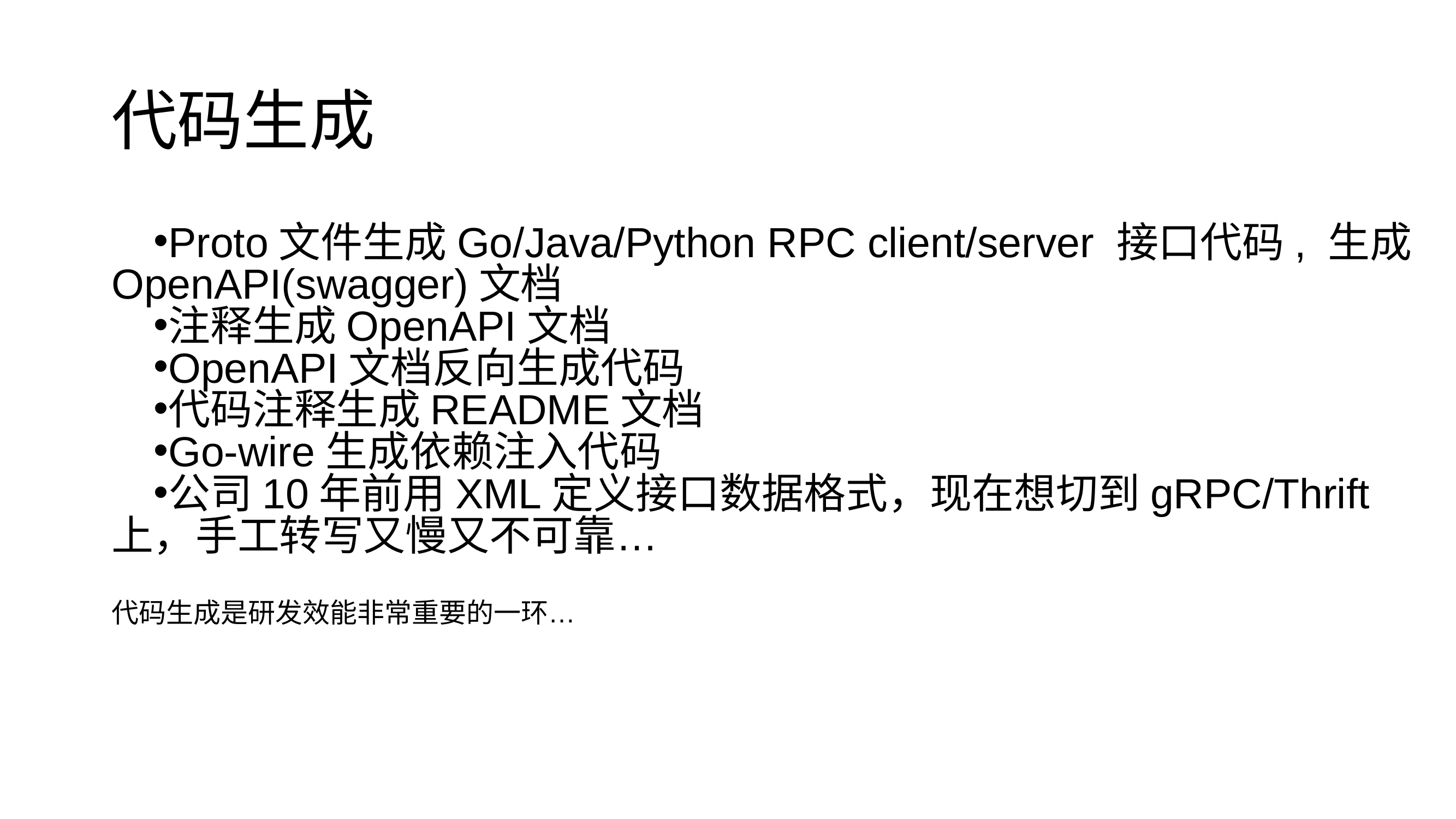

代码生成
Proto文件生成Go/Java/Python RPC client/server 接口代码, 生成OpenAPI(swagger)文档
注释生成OpenAPI文档
OpenAPI文档反向生成代码
代码注释生成README文档
Go-wire生成依赖注入代码
公司10年前用XML定义接口数据格式，现在想切到gRPC/Thrift上，手工转写又慢又不可靠…

代码生成是研发效能非常重要的一环…